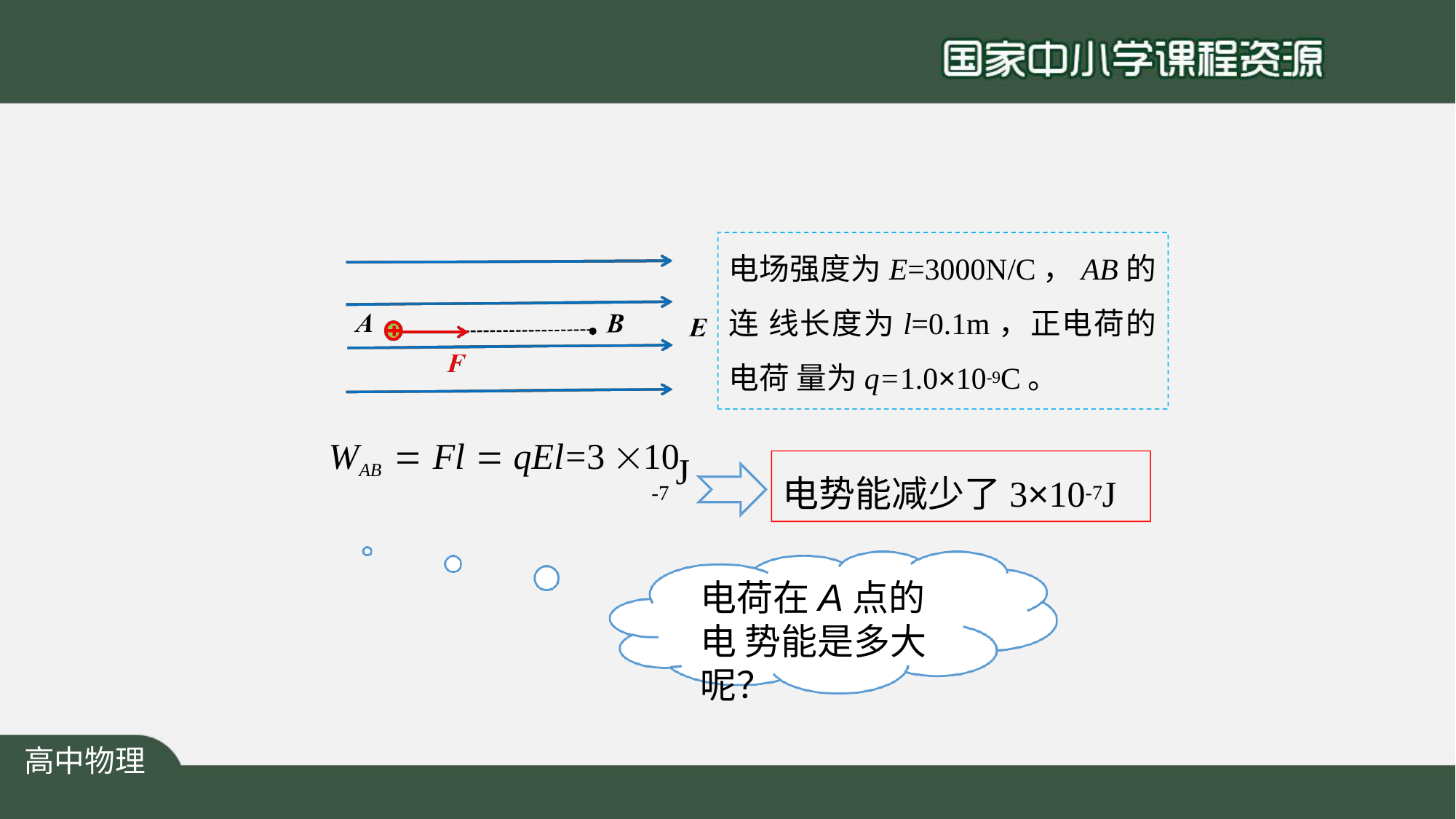

电场强度为E=3000N/C，AB的连 线长度为l=0.1m，正电荷的电荷 量为q=1.0×10-9C。

WAB  = Fl = qEl=3 ×10	J
-7
电势能减少了3×10-7J

电荷在A点的电 势能是多大呢？
高中物理